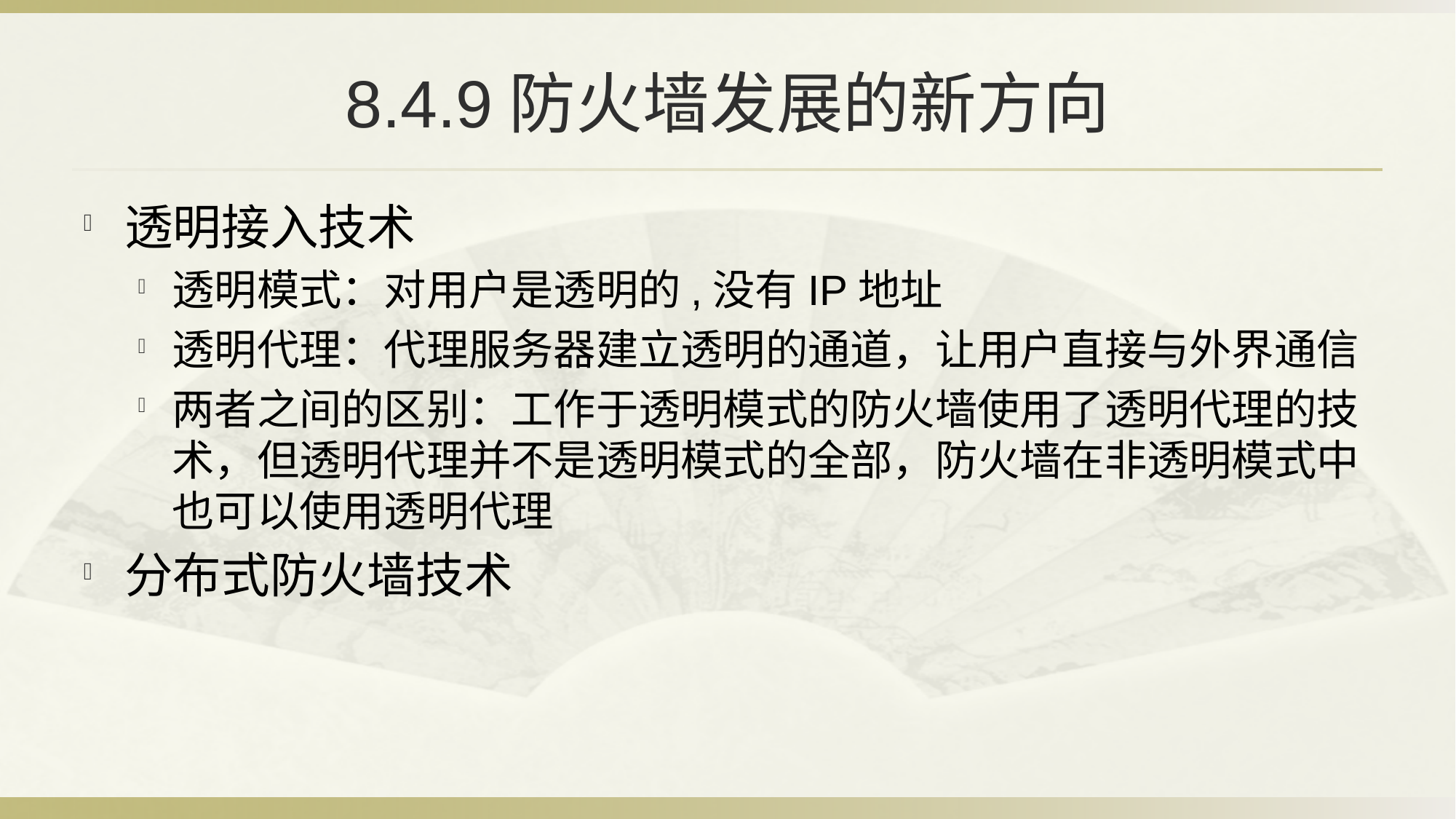

# 8.4.9防火墙发展的新方向
透明接入技术
透明模式：对用户是透明的,没有IP地址
透明代理：代理服务器建立透明的通道，让用户直接与外界通信
两者之间的区别：工作于透明模式的防火墙使用了透明代理的技术，但透明代理并不是透明模式的全部，防火墙在非透明模式中也可以使用透明代理
分布式防火墙技术